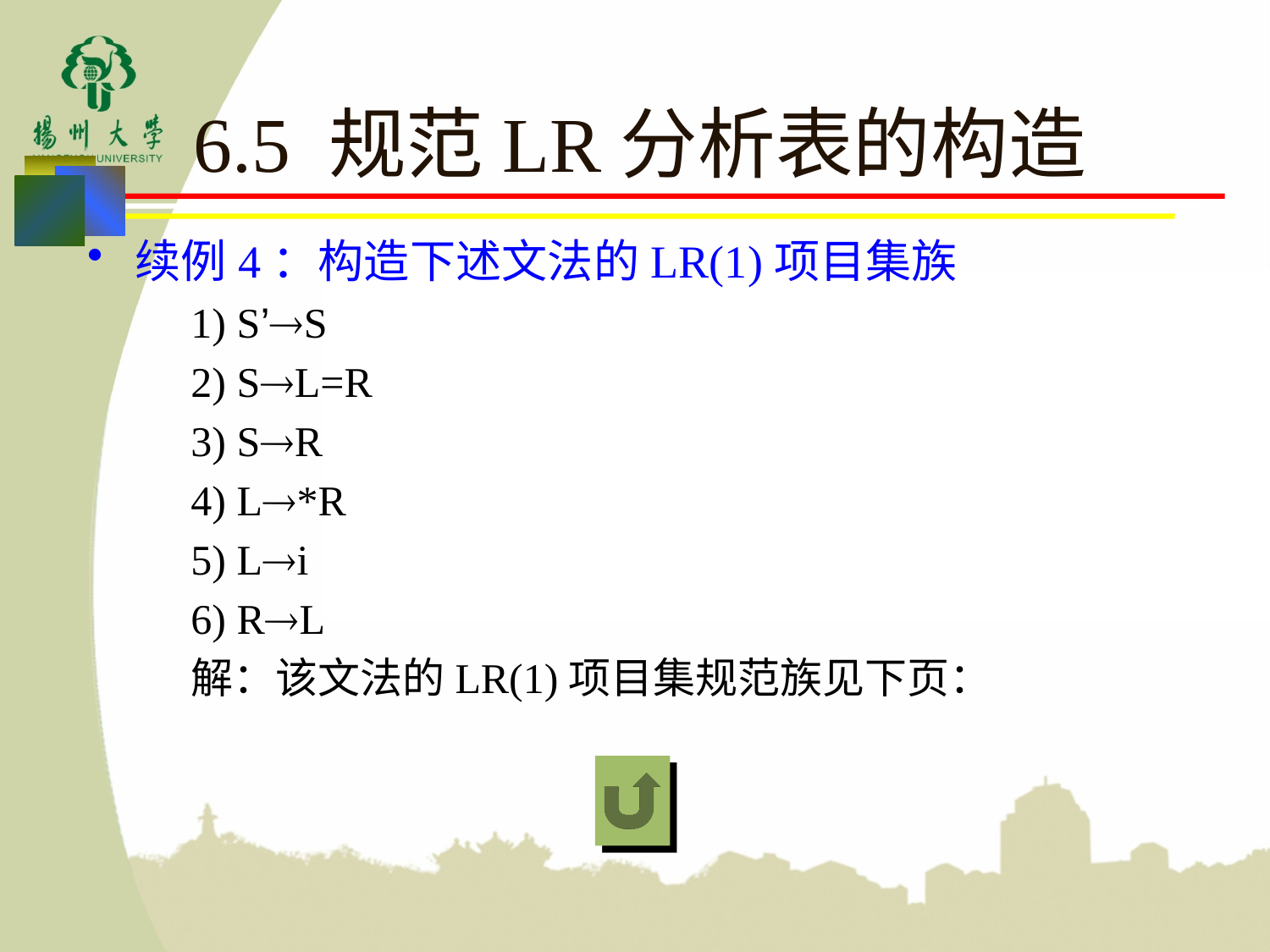

# 6.5 规范LR分析表的构造
续例4：构造下述文法的LR(1)项目集族
	1) S’→S
	2) S→L=R
	3) S→R
	4) L→*R
	5) L→i
	6) R→L
	解：该文法的LR(1)项目集规范族见下页：

87